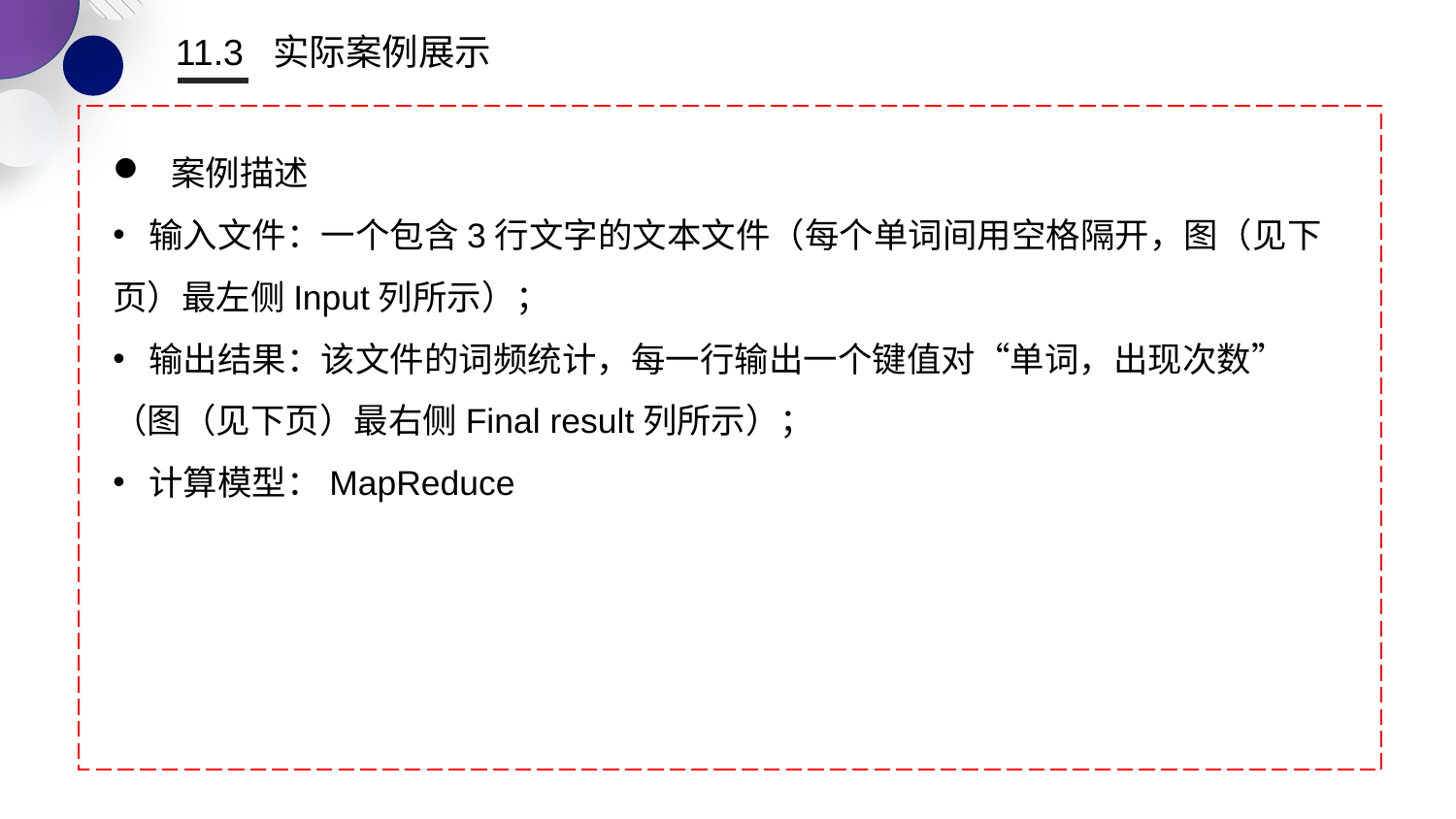

11.3  实际案例展示

  案例描述
  输入文件：一个包含3行文字的文本文件（每个单词间用空格隔开，图（见下页）最左侧Input列所示）；
  输出结果：该文件的词频统计，每一行输出一个键值对“单词，出现次数”（图（见下页）最右侧Final result列所示）；
  计算模型：MapReduce